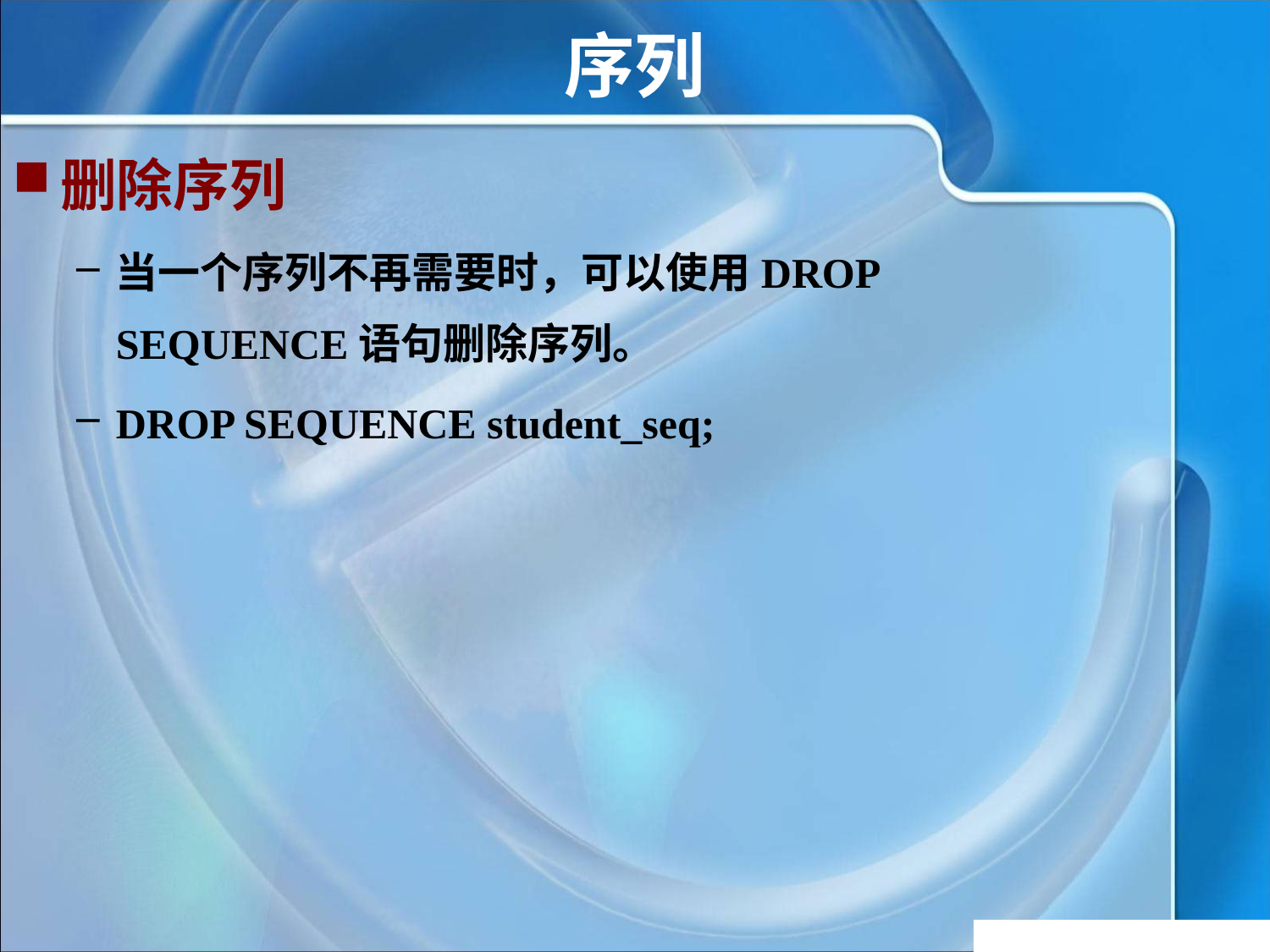

# 序列
删除序列
当一个序列不再需要时，可以使用DROP SEQUENCE语句删除序列。
DROP SEQUENCE student_seq;
129